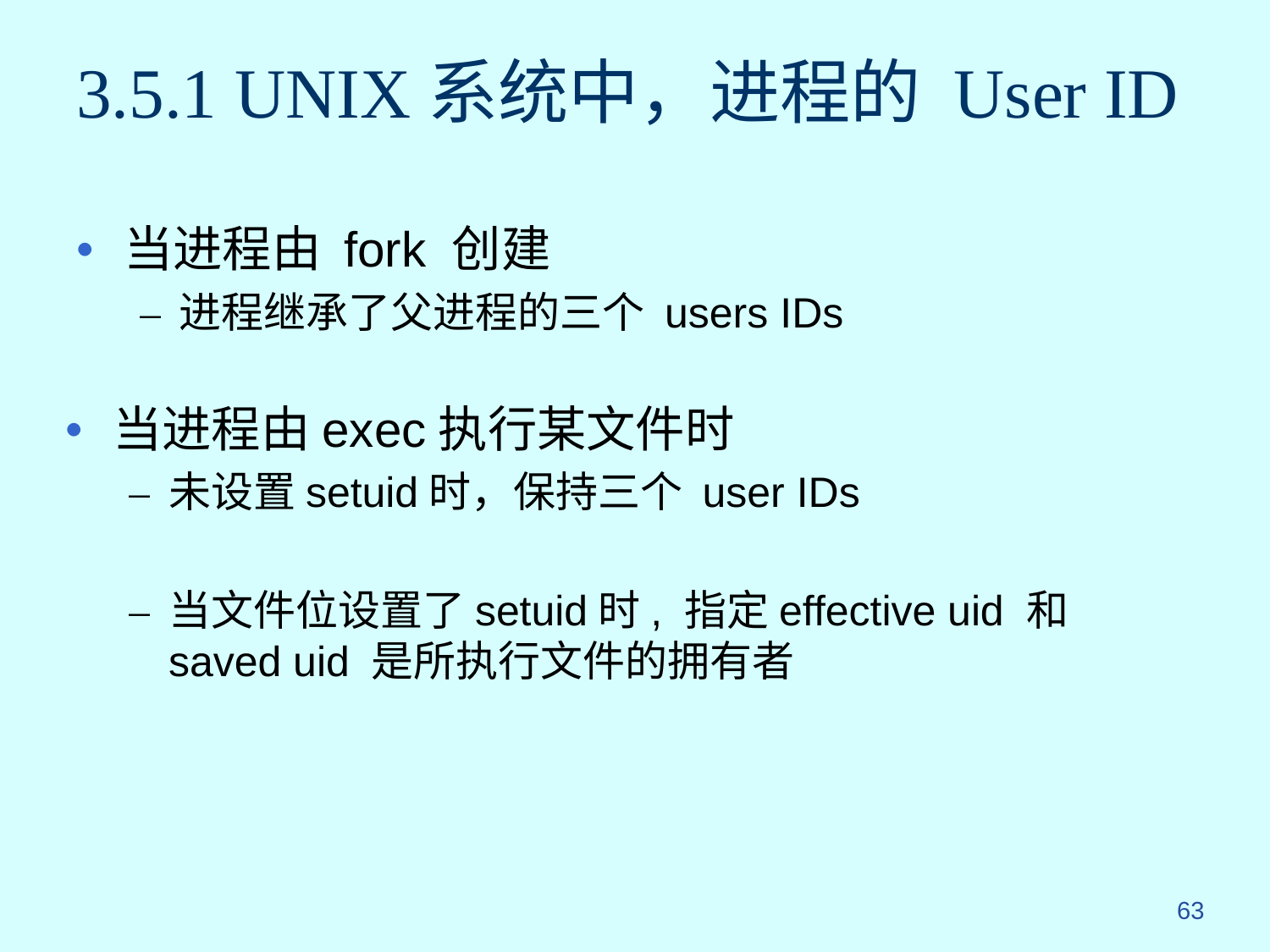

# 3.5.1 UNIX系统中，进程的 User ID
当进程由 fork 创建
进程继承了父进程的三个 users IDs
当进程由exec执行某文件时
未设置setuid时，保持三个 user IDs

当文件位设置了setuid时, 指定effective uid 和 saved uid 是所执行文件的拥有者
63
63